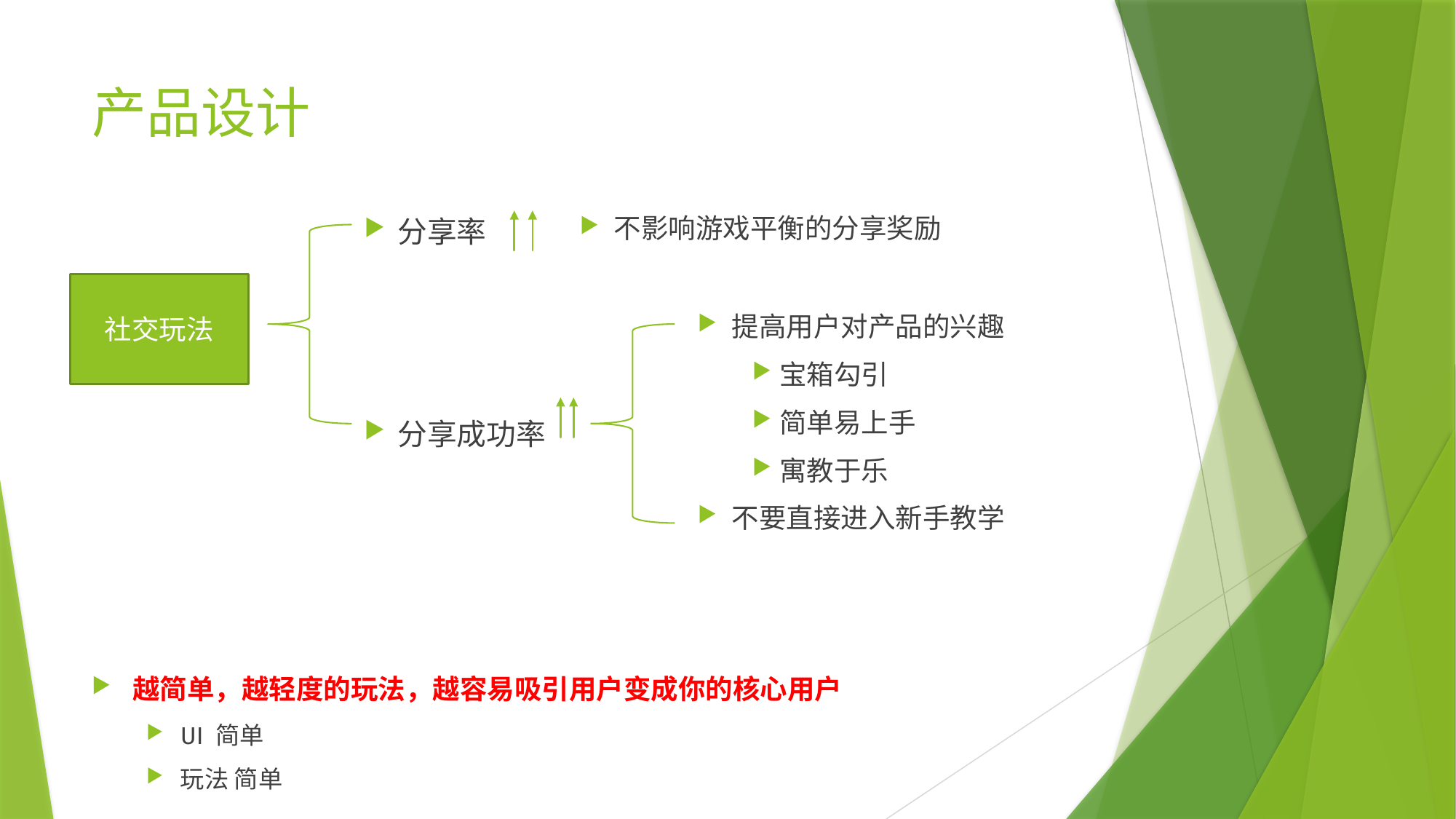

# 产品设计
不影响游戏平衡的分享奖励
分享率

分享成功率

社交玩法
提高用户对产品的兴趣
宝箱勾引
简单易上手
寓教于乐
不要直接进入新手教学

越简单，越轻度的玩法，越容易吸引用户变成你的核心用户
UI 简单
玩法 简单